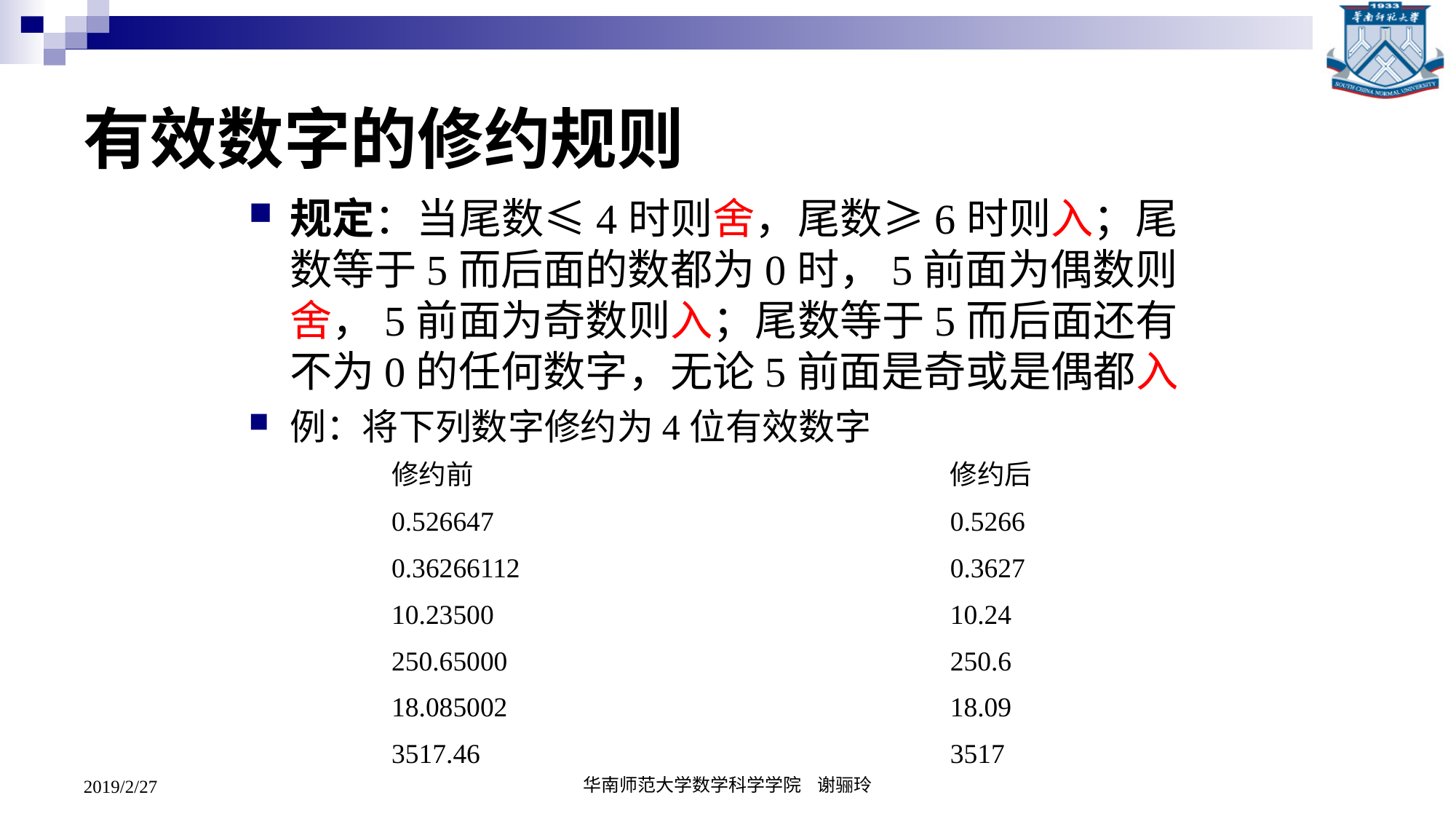

# 有效数字的修约规则
规定：当尾数≤4时则舍，尾数≥6时则入；尾数等于5而后面的数都为0时，5前面为偶数则舍，5前面为奇数则入；尾数等于5而后面还有不为0的任何数字，无论5前面是奇或是偶都入
例：将下列数字修约为4位有效数字

修约前
0.526647
0.36266112
10.23500
250.65000
18.085002
3517.46
修约后
0.5266
0.3627
10.24
250.6
18.09
3517

2019/2/27
华南师范大学数学科学学院    谢骊玲